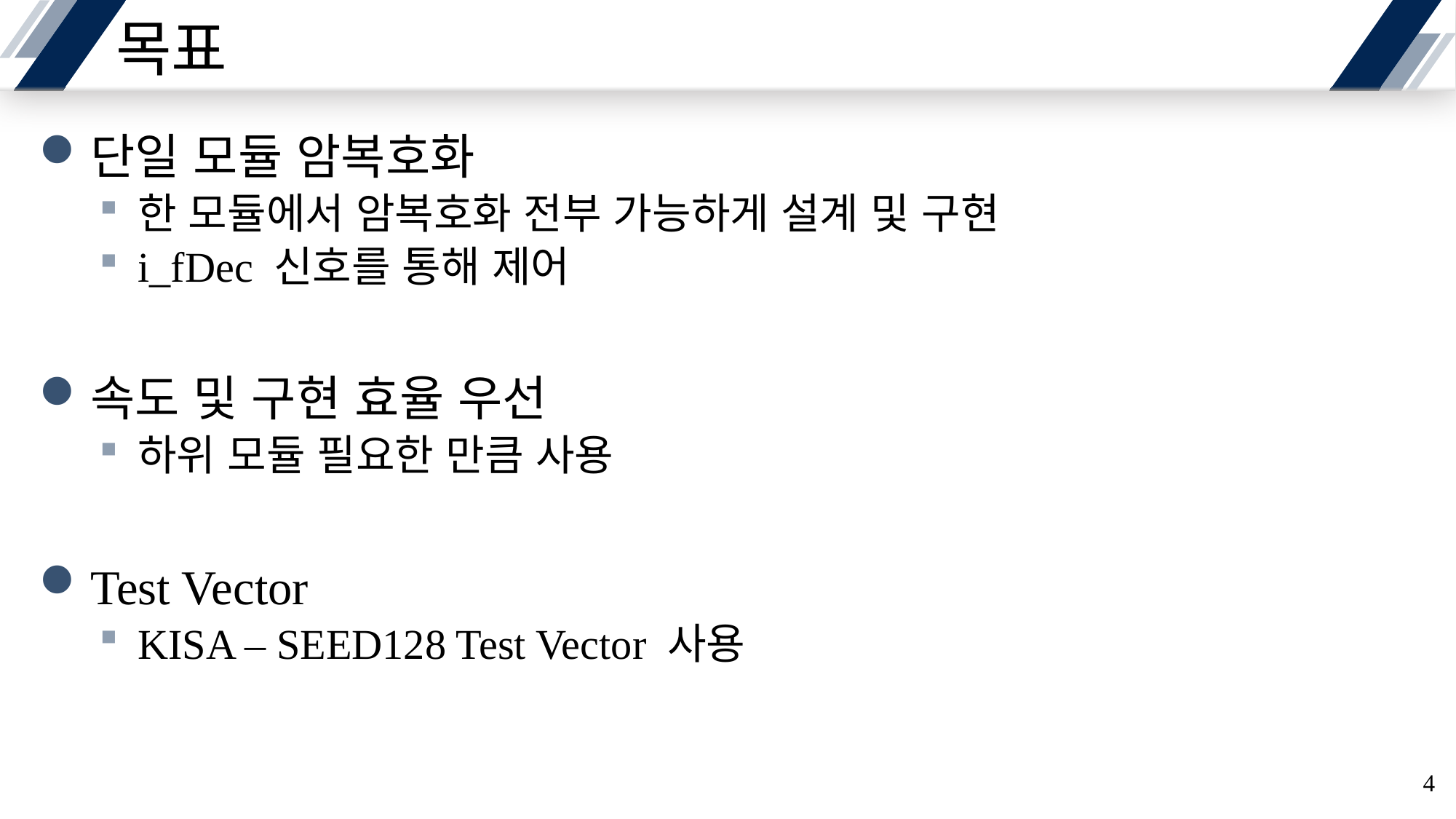

# 목표
단일 모듈 암복호화
한 모듈에서 암복호화 전부 가능하게 설계 및 구현
i_fDec 신호를 통해 제어

속도 및 구현 효율 우선
하위 모듈 필요한 만큼 사용

Test Vector
KISA – SEED128 Test Vector 사용
4